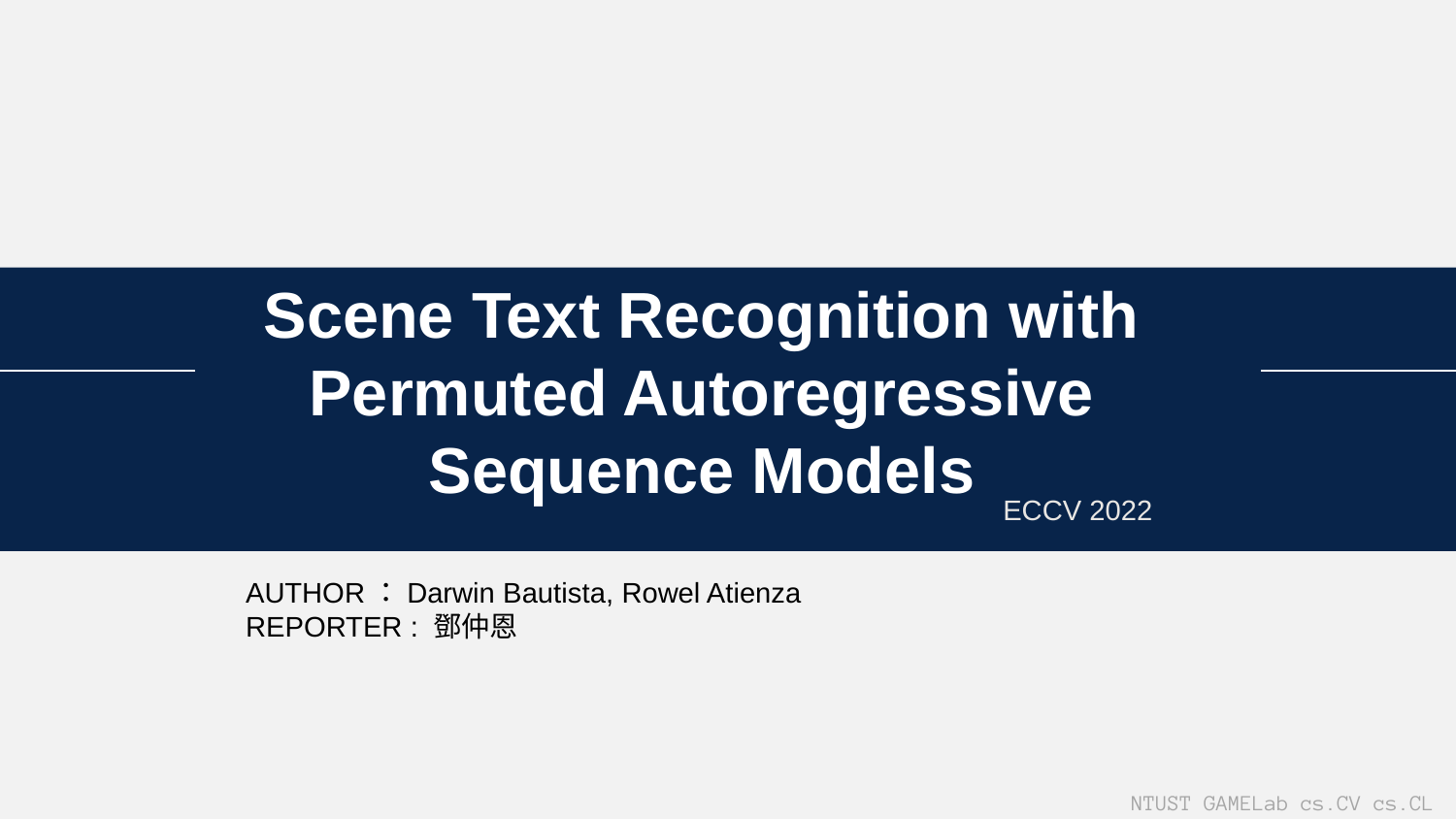

Scene Text Recognition with Permuted Autoregressive Sequence Models
ECCV 2022
AUTHOR：Darwin Bautista, Rowel Atienza
REPORTER : 鄧仲恩
NTUST GAMELab cs.CV cs.CL